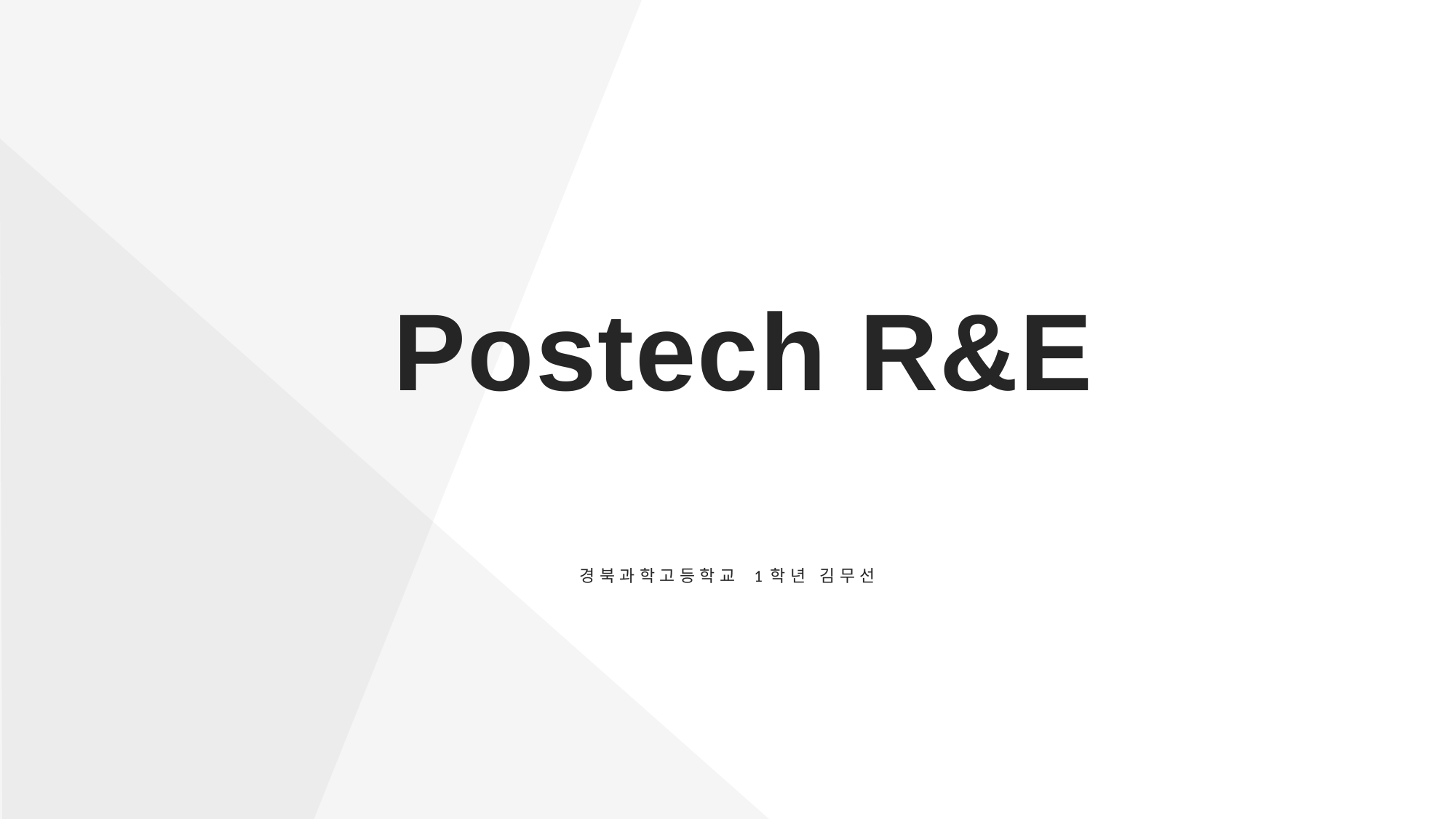

Postech R&E

FREE PPT TEMPLATE BY DELIGHT.
경북과학고등학교 1학년 김무선